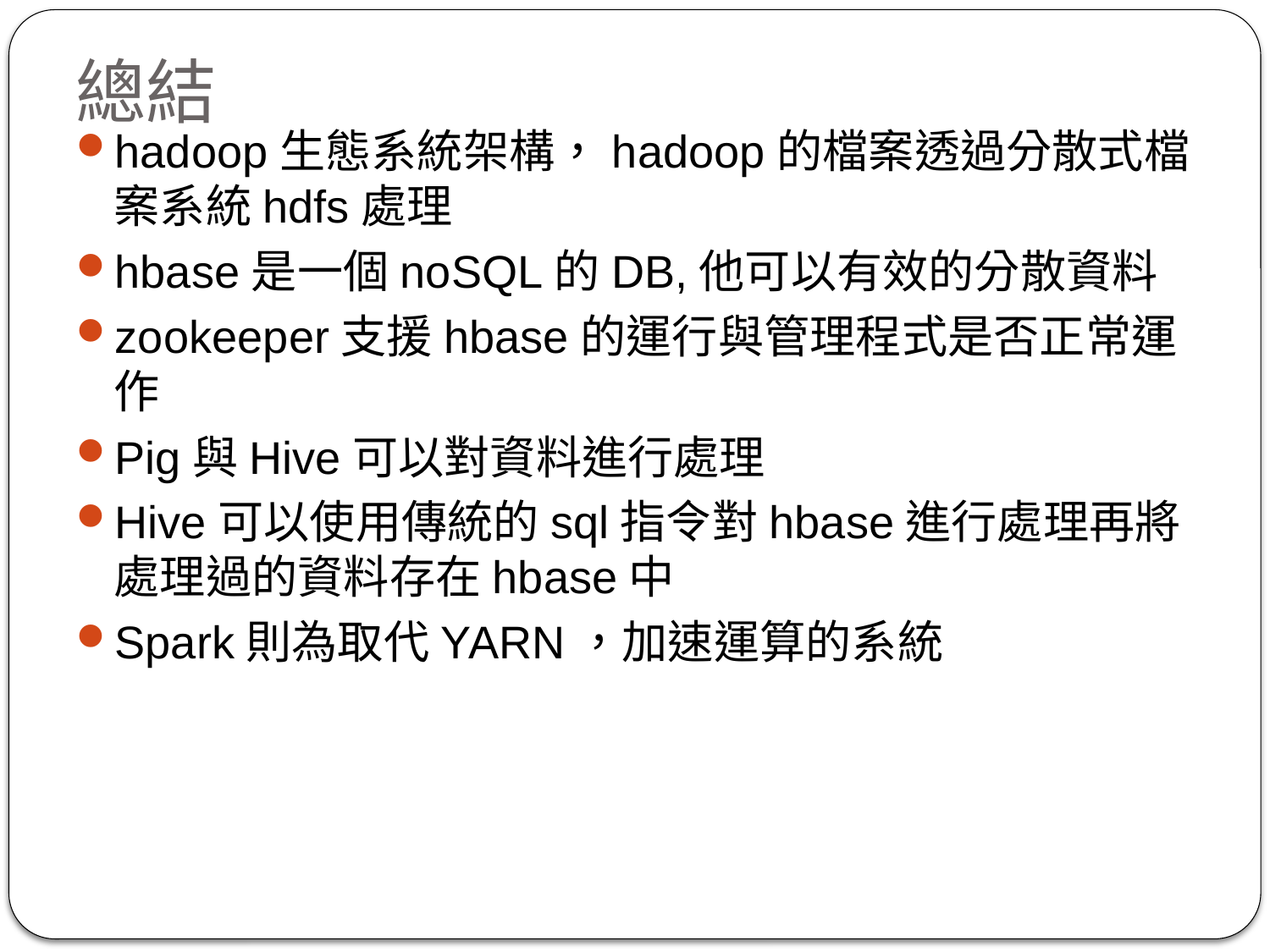

# 總結
hadoop生態系統架構，hadoop的檔案透過分散式檔案系統hdfs處理
hbase是一個noSQL的DB,他可以有效的分散資料
zookeeper支援hbase的運行與管理程式是否正常運作
Pig與Hive可以對資料進行處理
Hive可以使用傳統的sql指令對hbase進行處理再將處理過的資料存在hbase中
Spark則為取代YARN，加速運算的系統